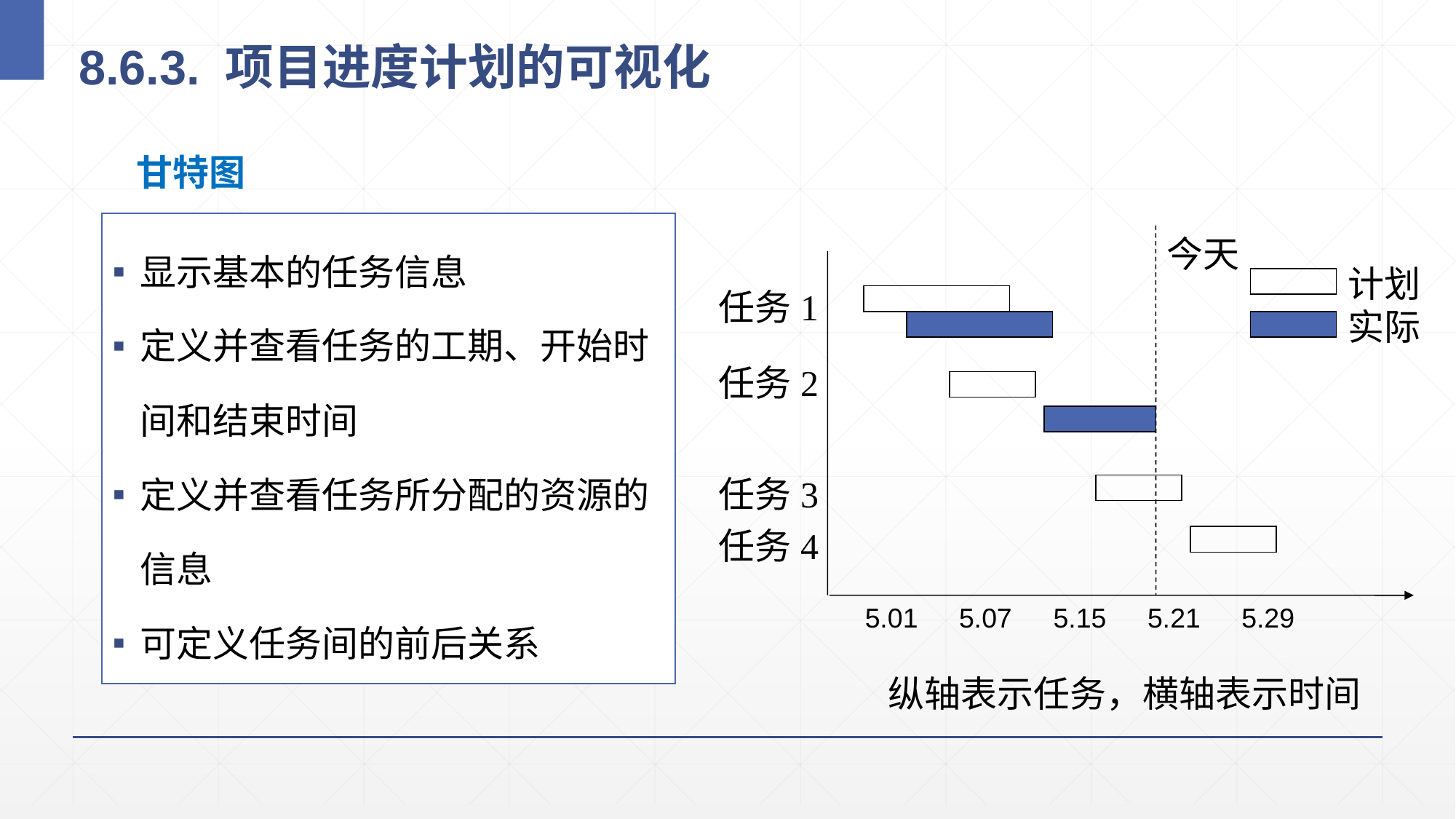

# 8.6.3. 项目进度计划的可视化
甘特图
显示基本的任务信息
定义并查看任务的工期、开始时间和结束时间
定义并查看任务所分配的资源的信息
可定义任务间的前后关系

今天

计划

任务1

实际

任务2

任务3

任务4

5.01
5.07
5.15
5.21
5.29
纵轴表示任务，横轴表示时间